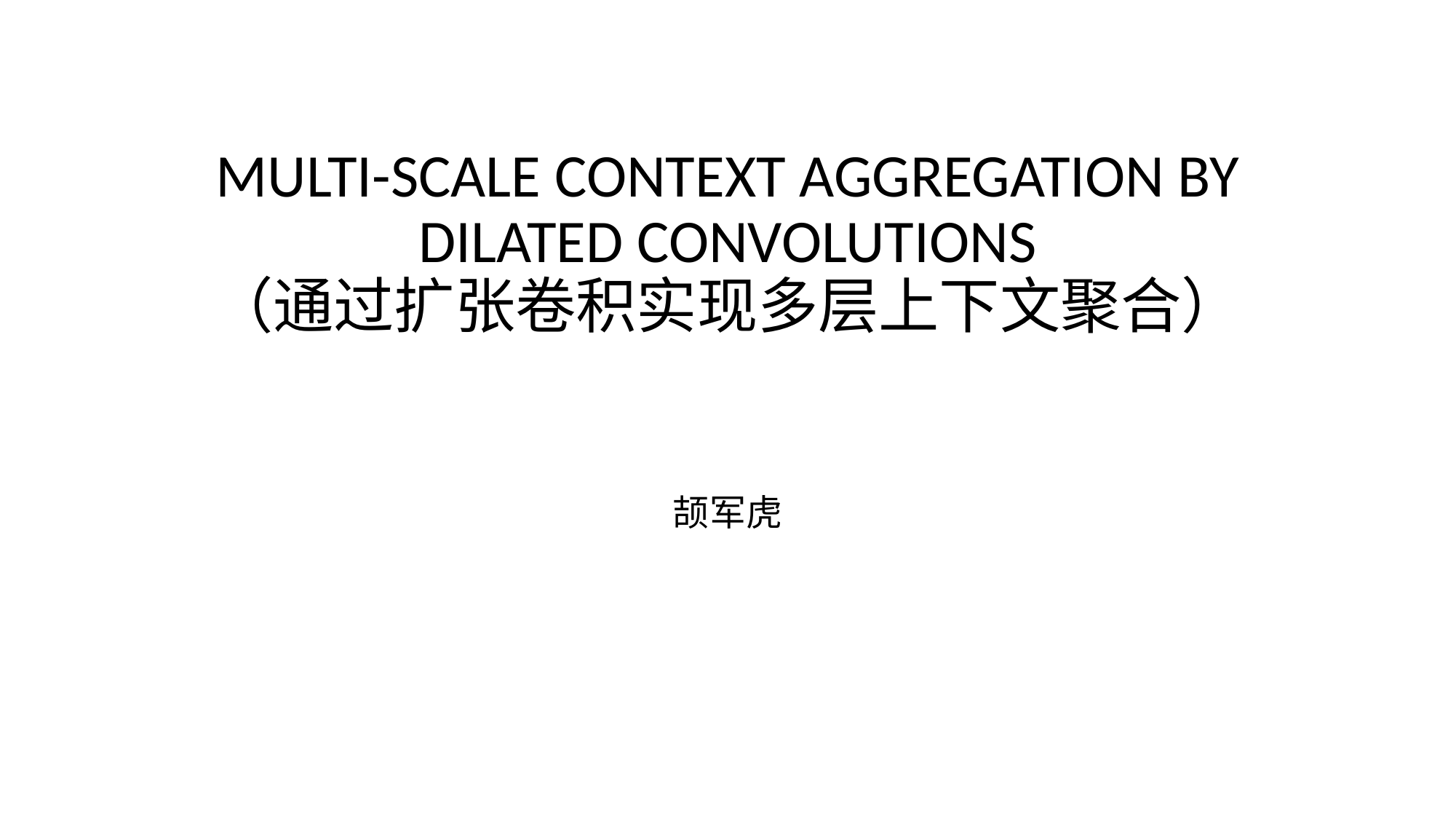

# MULTI-SCALE CONTEXT AGGREGATION BY DILATED CONVOLUTIONS （通过扩张卷积实现多层上下文聚合）

颉军虎